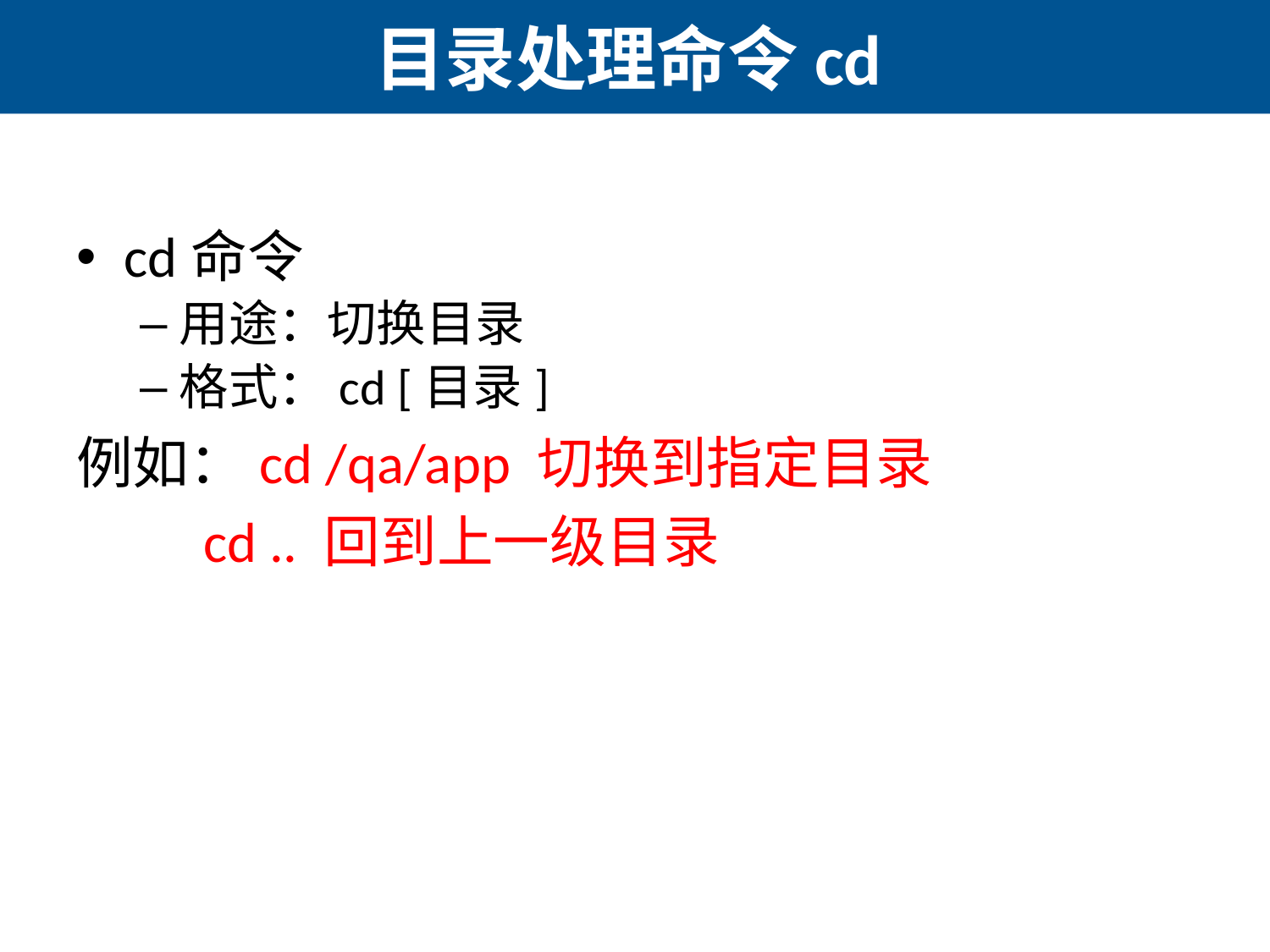

# 目录处理命令cd
cd命令
用途：切换目录
格式：cd [目录]
例如：cd /qa/app 切换到指定目录
	cd .. 回到上一级目录